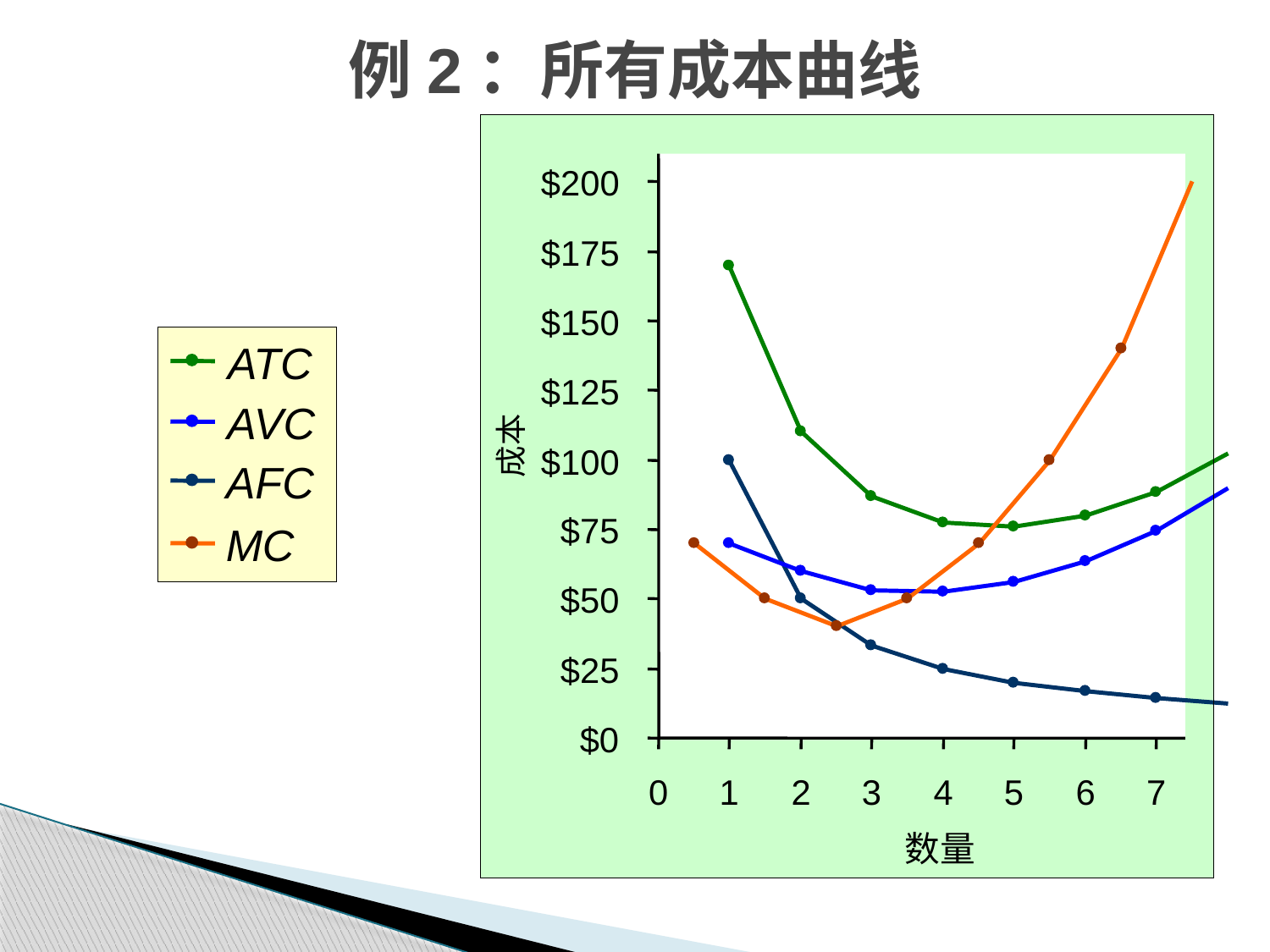

例2：所有成本曲线

$200

$175

$150

$125

$100

$75

$50

$25

$0

成本

0
1
2
3
4
5
6
7
数量

ATC

AVC

AFC

MC